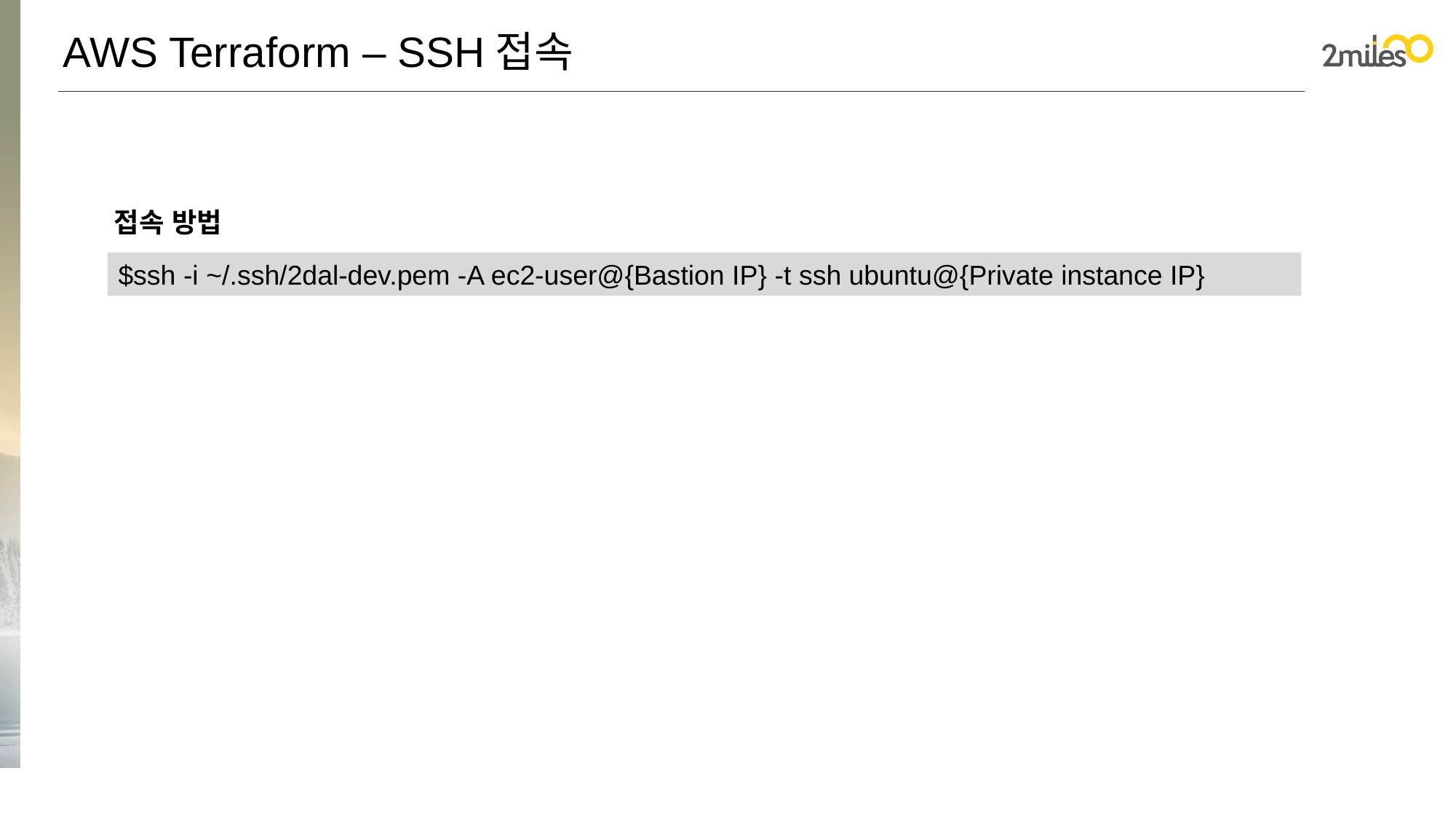

AWS Terraform – SSH접속
접속 방법
$ssh -i ~/.ssh/2dal-dev.pem -A ec2-user@{Bastion IP} -t ssh ubuntu@{Private instance IP}